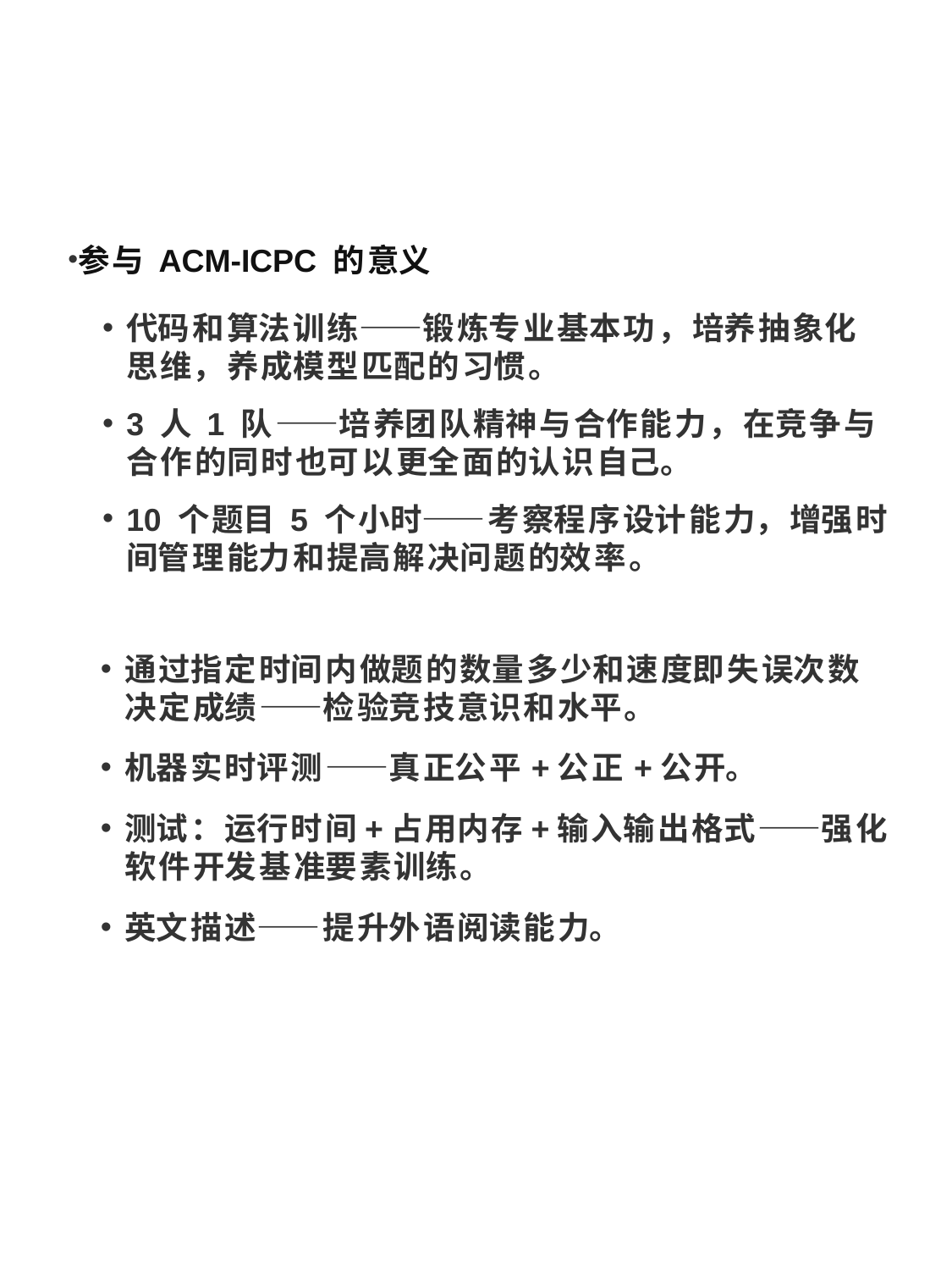

参与 ACM-ICPC 的意义
代码和算法训练——锻炼专业基本功，培养抽象化思维，养成模型匹配的习惯。
3 人 1 队——培养团队精神与合作能力，在竞争与合作的同时也可以更全面的认识自己。
10 个题目 5 个小时——考察程序设计能力，增强时间管理能力和提高解决问题的效率。

通过指定时间内做题的数量多少和速度即失误次数决定成绩——检验竞技意识和水平。
机器实时评测——真正公平+公正+公开。
测试：运行时间+占用内存+输入输出格式——强化软件开发基准要素训练。
英文描述——提升外语阅读能力。